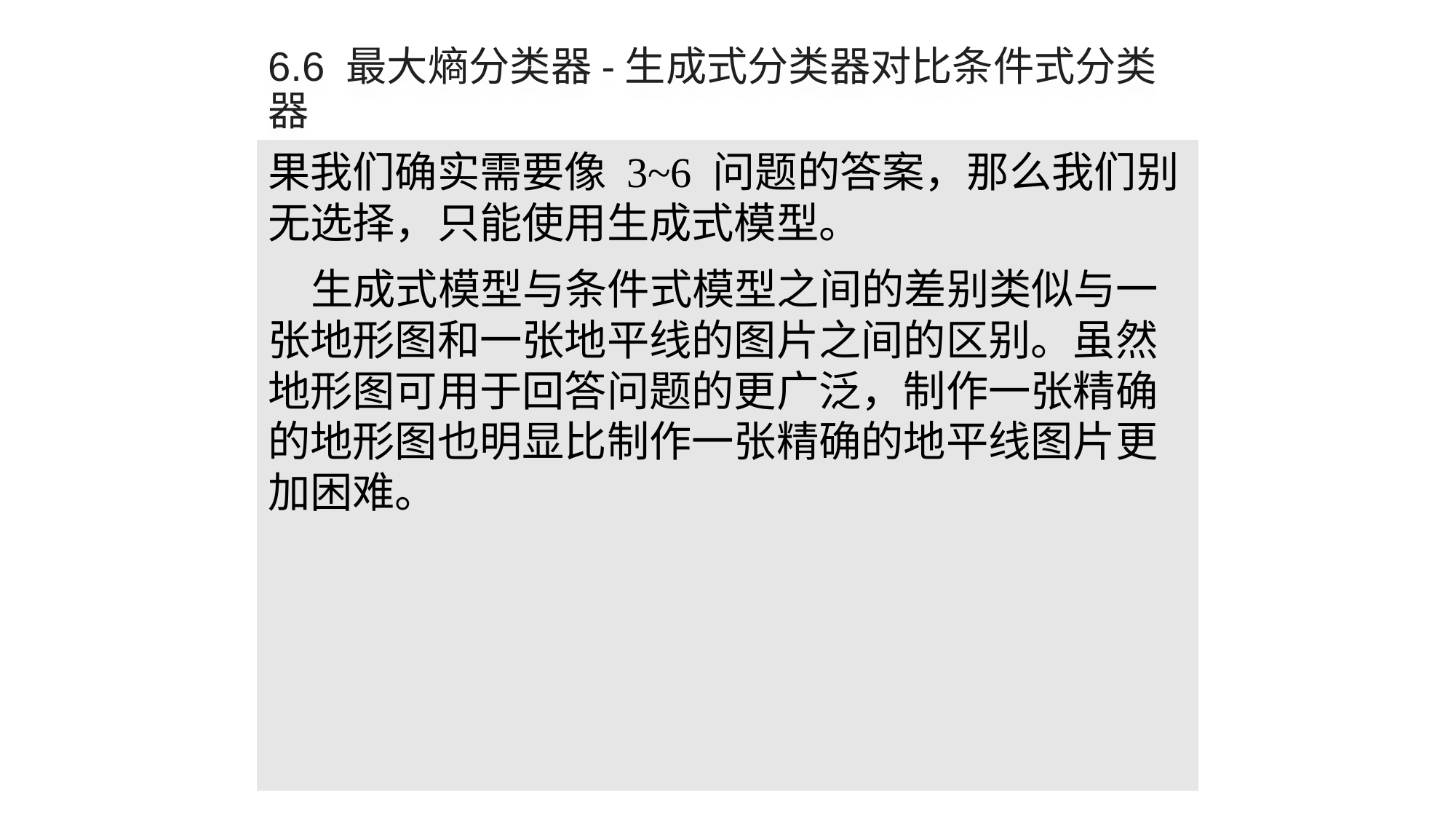

# 6.6 最大熵分类器-生成式分类器对比条件式分类器
果我们确实需要像 3~6 问题的答案，那么我们别无选择，只能使用生成式模型。
生成式模型与条件式模型之间的差别类似与一张地形图和一张地平线的图片之间的区别。虽然地形图可用于回答问题的更广泛，制作一张精确的地形图也明显比制作一张精确的地平线图片更加困难。